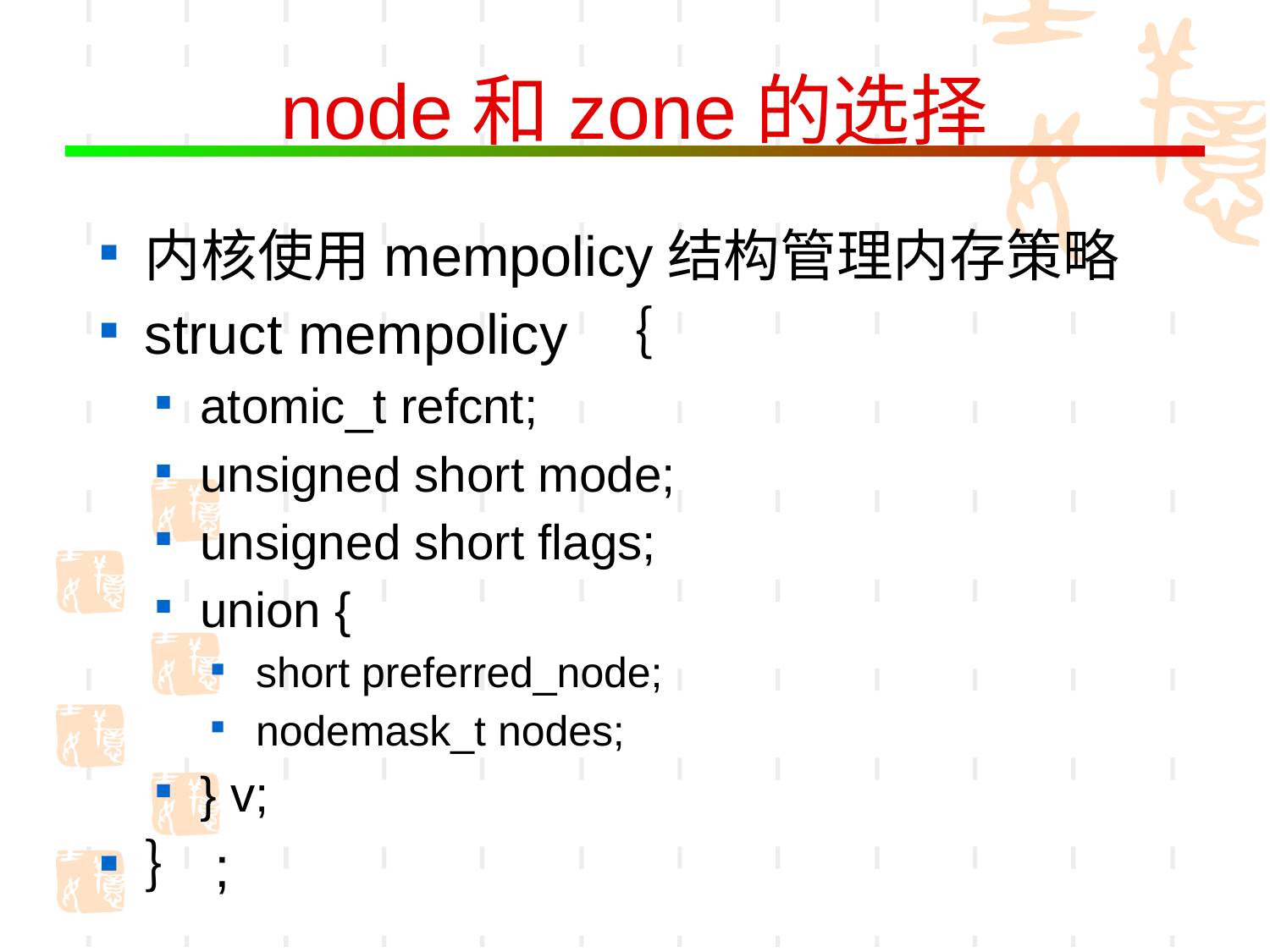

# node和zone的选择
内核使用mempolicy结构管理内存策略
struct mempolicy ｛
atomic_t refcnt;
unsigned short mode;
unsigned short flags;
union {
short preferred_node;
nodemask_t nodes;
} v;
｝;